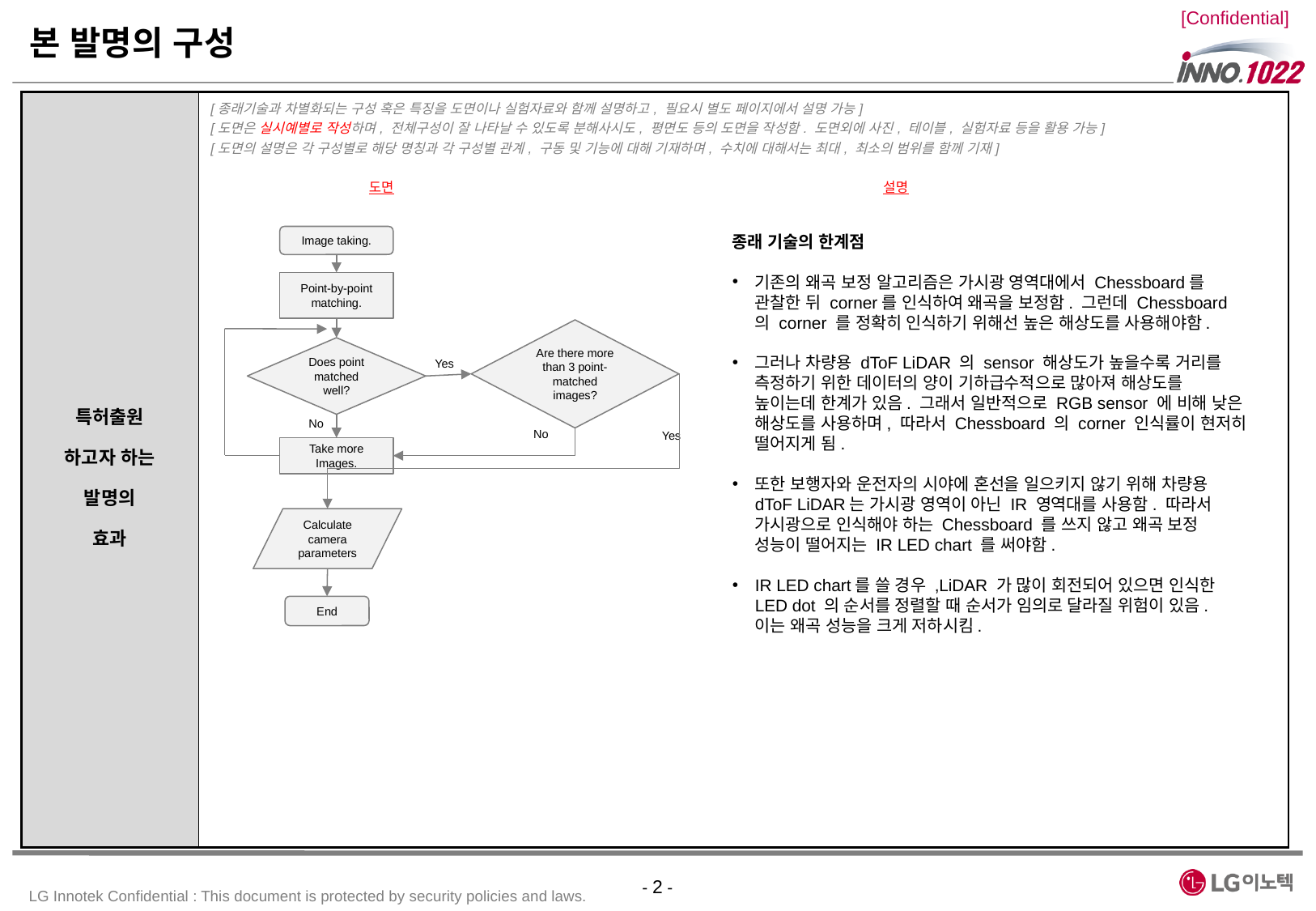

본 발명의 구성

| 특허출원 하고자 하는 발명의 효과 | [종래기술과 차별화되는 구성 혹은 특징을 도면이나 실험자료와 함께 설명하고, 필요시 별도 페이지에서 설명 가능] [도면은 실시예별로 작성하며, 전체구성이 잘 나타날 수 있도록 분해사시도, 평면도 등의 도면을 작성함. 도면외에 사진, 테이블, 실험자료 등을 활용 가능] [도면의 설명은 각 구성별로 해당 명칭과 각 구성별 관계, 구동 및 기능에 대해 기재하며, 수치에 대해서는 최대, 최소의 범위를 함께 기재] |
| --- | --- |
도면
설명
종래 기술의 한계점

기존의 왜곡 보정 알고리즘은 가시광 영역대에서 Chessboard를 관찰한 뒤 corner를 인식하여 왜곡을 보정함. 그런데 Chessboard 의 corner 를 정확히 인식하기 위해선 높은 해상도를 사용해야함.

그러나 차량용 dToF LiDAR 의 sensor 해상도가 높을수록 거리를 측정하기 위한 데이터의 양이 기하급수적으로 많아져 해상도를 높이는데 한계가 있음. 그래서 일반적으로 RGB sensor 에 비해 낮은 해상도를 사용하며, 따라서 Chessboard 의 corner 인식률이 현저히 떨어지게 됨.

또한 보행자와 운전자의 시야에 혼선을 일으키지 않기 위해 차량용 dToF LiDAR는 가시광 영역이 아닌 IR 영역대를 사용함. 따라서 가시광으로 인식해야 하는 Chessboard 를 쓰지 않고 왜곡 보정 성능이 떨어지는 IR LED chart 를 써야함.

IR LED chart를 쓸 경우 ,LiDAR 가 많이 회전되어 있으면 인식한 LED dot 의 순서를 정렬할 때 순서가 임의로 달라질 위험이 있음. 이는 왜곡 성능을 크게 저하시킴.
Image taking.
Point-by-point matching.
Are there more than 3 point-matched images?
Does point matched well?
Yes
No
No
Yes
Take more Images.
Calculate camera parameters
End
- 2 -